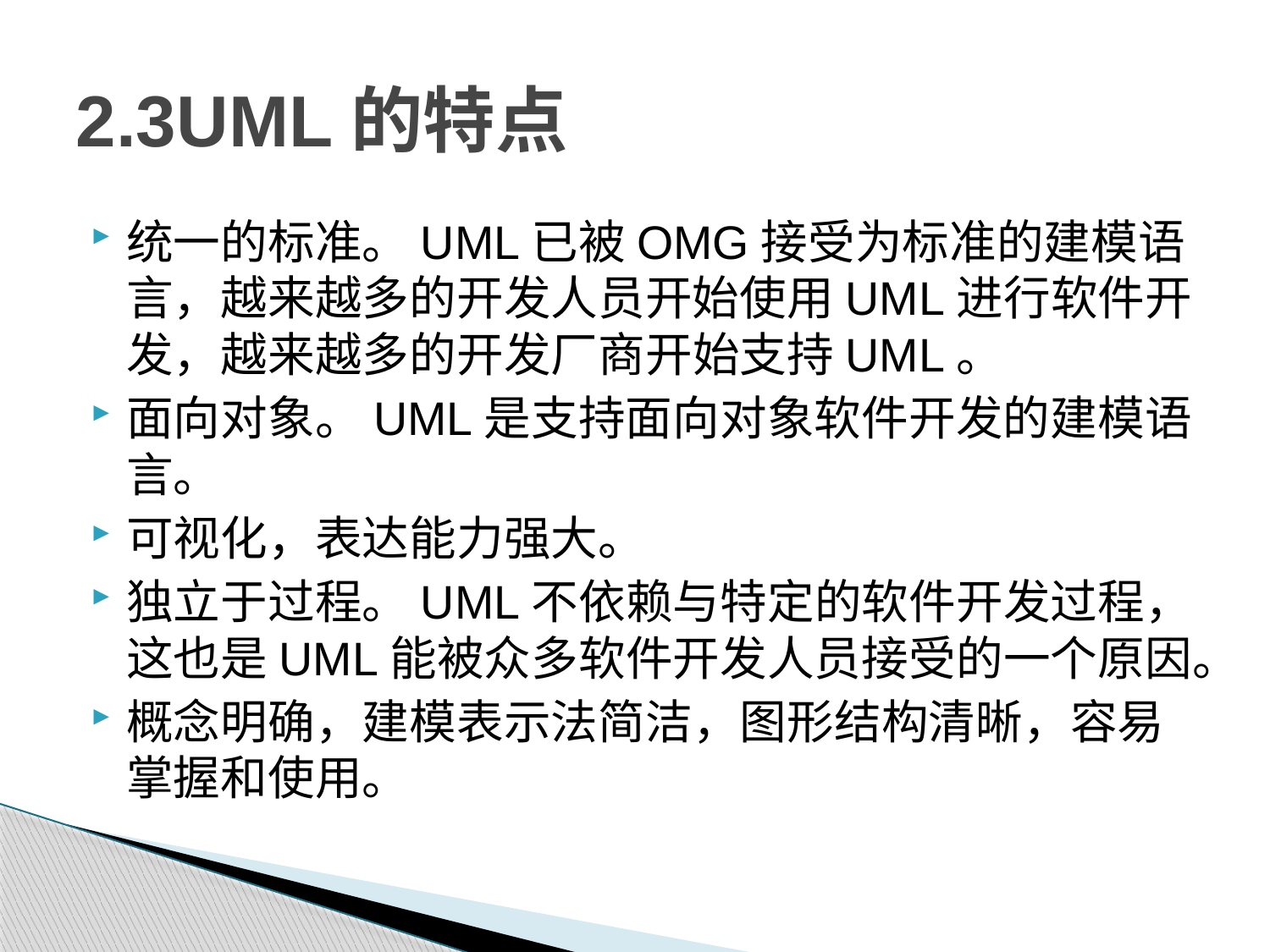

# 2.3UML的特点
统一的标准。UML已被OMG接受为标准的建模语言，越来越多的开发人员开始使用UML进行软件开发，越来越多的开发厂商开始支持UML。
面向对象。UML是支持面向对象软件开发的建模语言。
可视化，表达能力强大。
独立于过程。UML不依赖与特定的软件开发过程，这也是UML能被众多软件开发人员接受的一个原因。
概念明确，建模表示法简洁，图形结构清晰，容易掌握和使用。